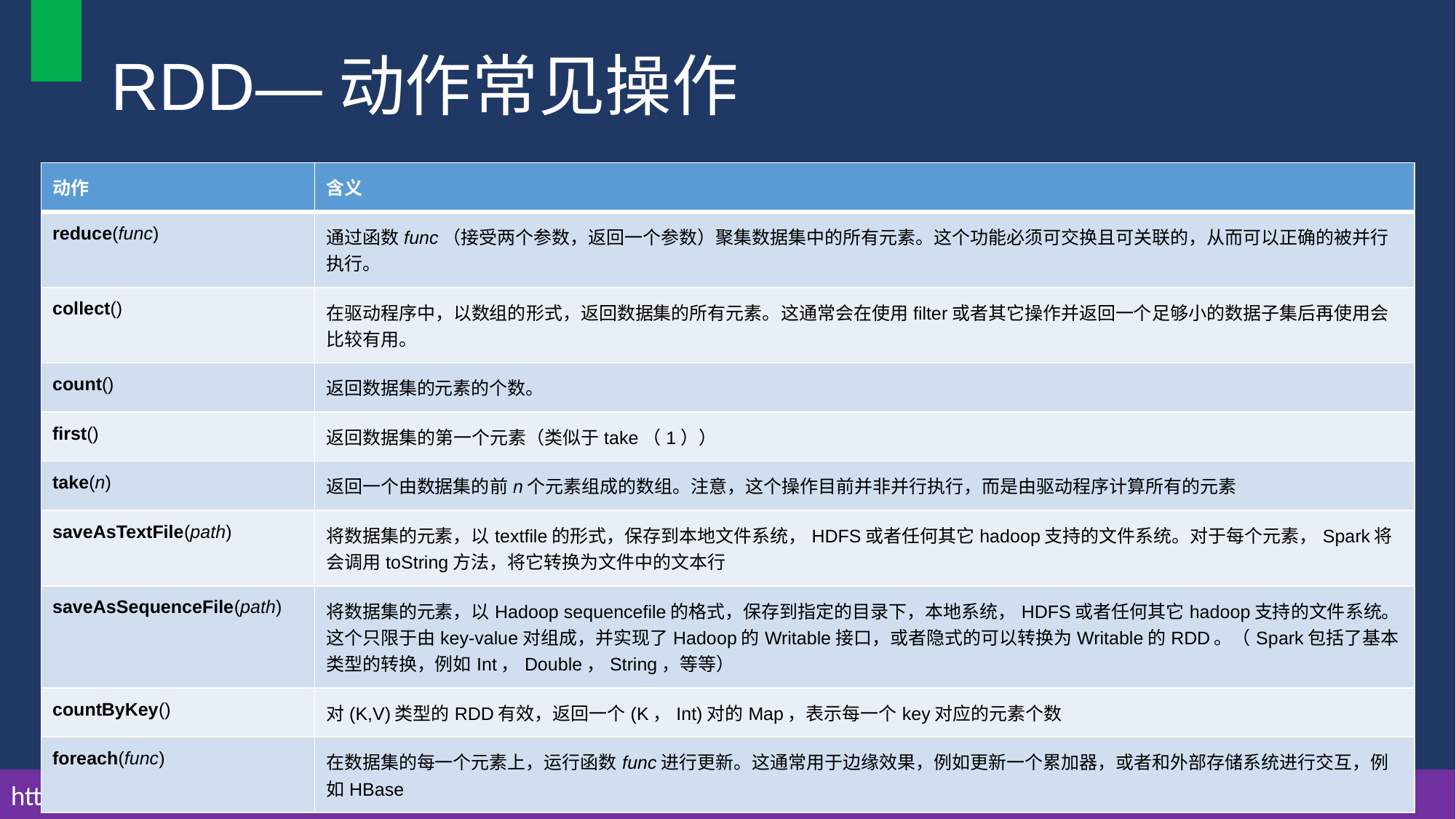

# RDD—动作常见操作

| 动作 | 含义 |
| --- | --- |
| reduce(func) | 通过函数func（接受两个参数，返回一个参数）聚集数据集中的所有元素。这个功能必须可交换且可关联的，从而可以正确的被并行执行。 |
| collect() | 在驱动程序中，以数组的形式，返回数据集的所有元素。这通常会在使用filter或者其它操作并返回一个足够小的数据子集后再使用会比较有用。 |
| count() | 返回数据集的元素的个数。 |
| first() | 返回数据集的第一个元素（类似于take（1）） |
| take(n) | 返回一个由数据集的前n个元素组成的数组。注意，这个操作目前并非并行执行，而是由驱动程序计算所有的元素 |
| saveAsTextFile(path) | 将数据集的元素，以textfile的形式，保存到本地文件系统，HDFS或者任何其它hadoop支持的文件系统。对于每个元素，Spark将会调用toString方法，将它转换为文件中的文本行 |
| saveAsSequenceFile(path) | 将数据集的元素，以Hadoop sequencefile的格式，保存到指定的目录下，本地系统，HDFS或者任何其它hadoop支持的文件系统。这个只限于由key-value对组成，并实现了Hadoop的Writable接口，或者隐式的可以转换为Writable的RDD。（Spark包括了基本类型的转换，例如Int，Double，String，等等） |
| countByKey() | 对(K,V)类型的RDD有效，返回一个(K，Int)对的Map，表示每一个key对应的元素个数 |
| foreach(func) | 在数据集的每一个元素上，运行函数func进行更新。这通常用于边缘效果，例如更新一个累加器，或者和外部存储系统进行交互，例如HBase |
https://spark.apache.org/docs/latest/programming-guide.html#resilient-distributed-datasets-rdds